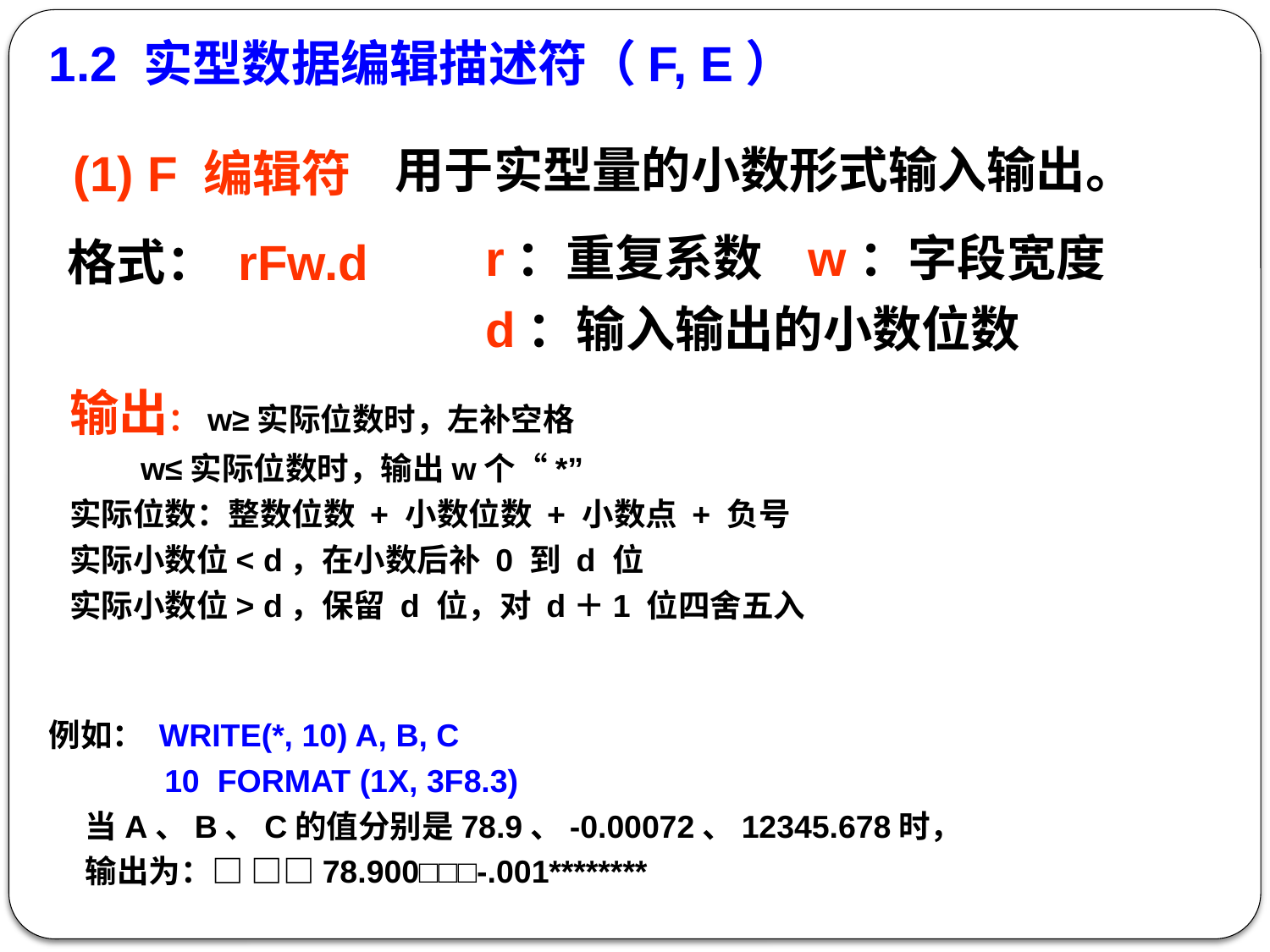

1.2 实型数据编辑描述符（F, E）
用于实型量的小数形式输入输出。
(1) F 编辑符
r：重复系数   w：字段宽度
d：输入输出的小数位数
格式： rFw.d
输出：w≥实际位数时，左补空格
        w≤实际位数时，输出w个“*”
实际位数：整数位数 + 小数位数 + 小数点 + 负号
实际小数位< d，在小数后补 0 到 d 位
实际小数位> d，保留 d 位，对 d＋1 位四舍五入
例如： WRITE(*, 10) A, B, C
             10  FORMAT (1X, 3F8.3)
    当A、B、C的值分别是78.9、-0.00072、12345.678时，
    输出为：□ □□78.900□□□-.001********